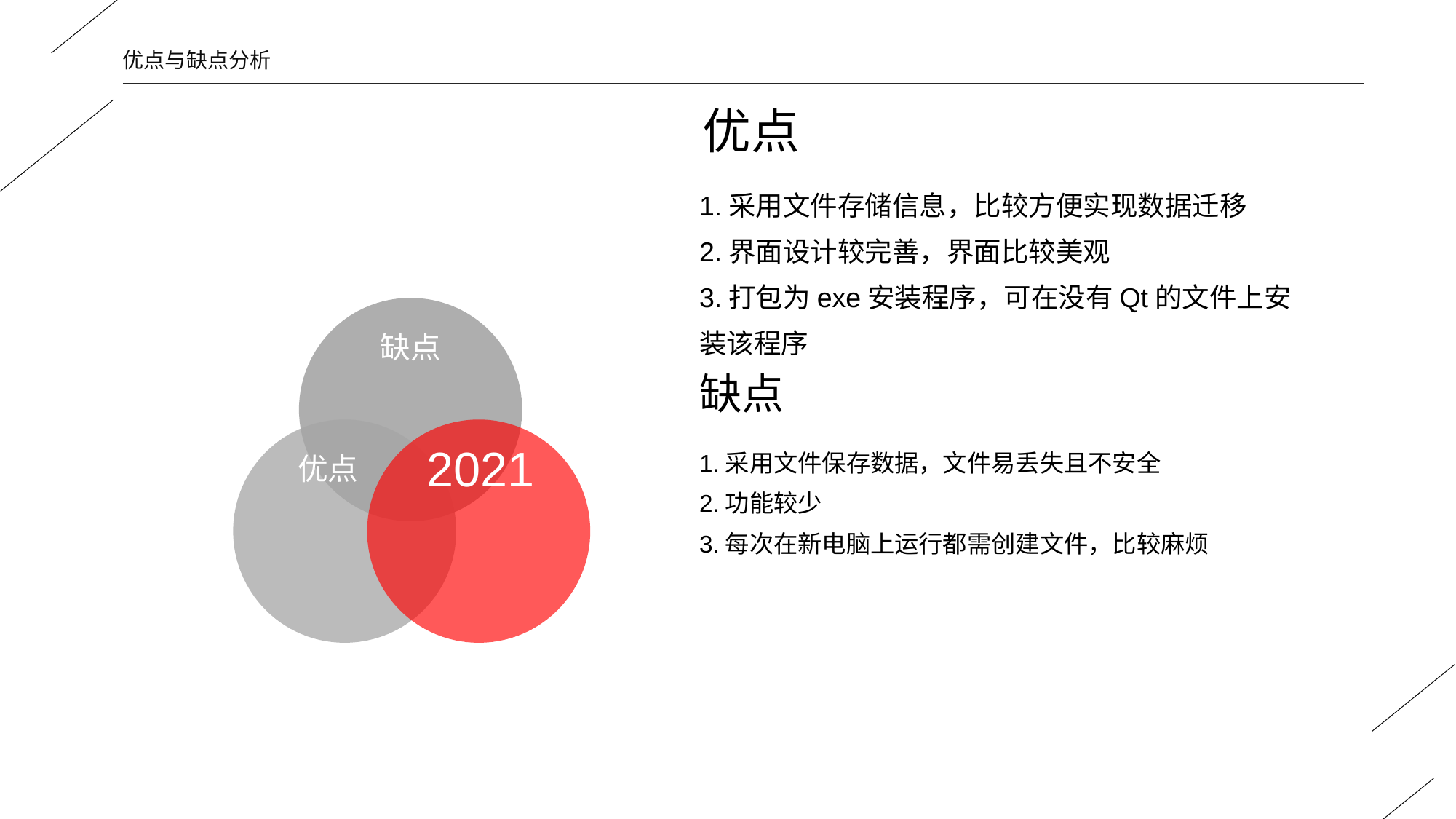

优点与缺点分析
优点
1.采用文件存储信息，比较方便实现数据迁移
2.界面设计较完善，界面比较美观
3.打包为exe安装程序，可在没有Qt的文件上安装该程序

缺点
1.采用文件保存数据，文件易丢失且不安全
2.功能较少
3.每次在新电脑上运行都需创建文件，比较麻烦

缺点
2021
优点